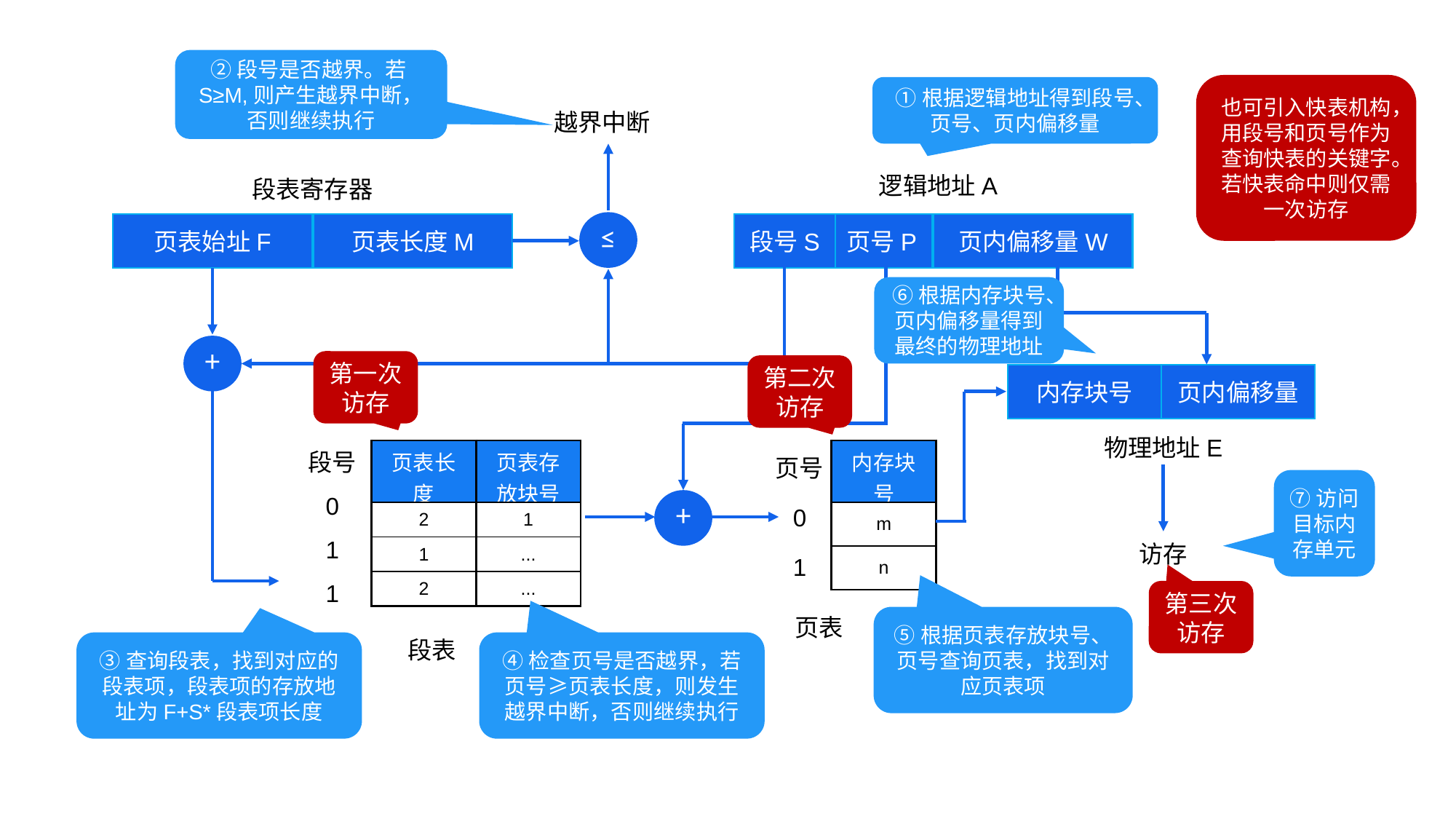

②段号是否越界。若S≥M,则产生越界中断，否则继续执行
也可引入快表机构，用段号和页号作为查询快表的关键字。若快表命中则仅需一次访存
①根据逻辑地址得到段号、页号、页内偏移量
越界中断
逻辑地址A
段表寄存器
≤
页表始址F
页表长度M
段号S
页号P
页内偏移量W
⑥根据内存块号、页内偏移量得到最终的物理地址
+
第一次访存
第二次访存
内存块号
页内偏移量
段号
0
1
1
页号
0
1
物理地址E
| 页表长度 | 页表存放块号 |
| --- | --- |
| 2 | 1 |
| 1 | ... |
| 2 | ... |
| 内存块号 |
| --- |
| m |
| n |
⑦访问目标内存单元
+
访存
第三次访存
页表
⑤根据页表存放块号、页号查询页表，找到对应页表项
段表
③查询段表，找到对应的段表项，段表项的存放地址为F+S*段表项长度
④检查页号是否越界，若页号≥页表长度，则发生越界中断，否则继续执行